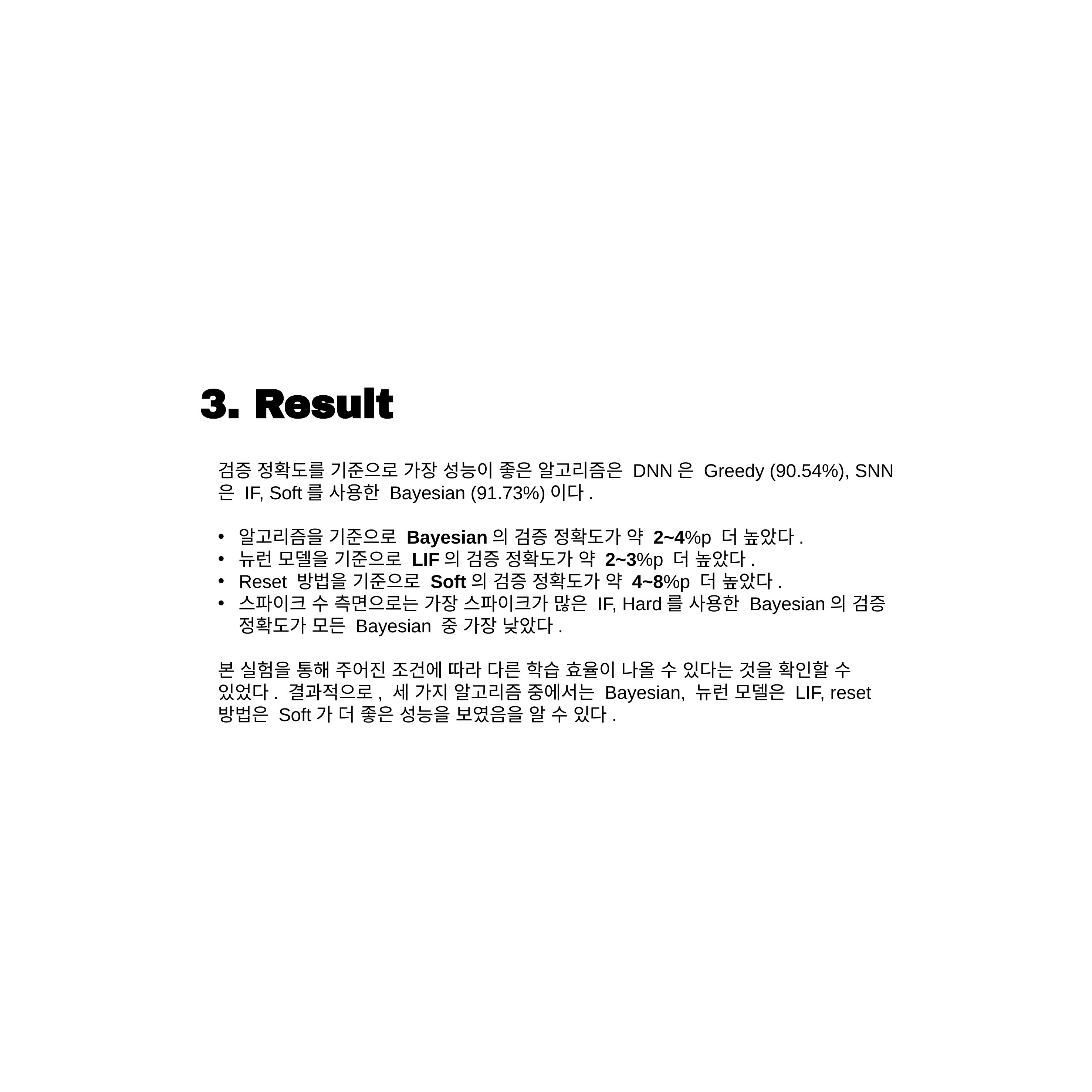

3. Result
검증 정확도를 기준으로 가장 성능이 좋은 알고리즘은 DNN은 Greedy (90.54%), SNN은 IF, Soft를 사용한 Bayesian (91.73%)이다.

알고리즘을 기준으로 Bayesian의 검증 정확도가 약 2~4%p 더 높았다.
뉴런 모델을 기준으로 LIF의 검증 정확도가 약 2~3%p 더 높았다.
Reset 방법을 기준으로 Soft의 검증 정확도가 약 4~8%p 더 높았다.
스파이크 수 측면으로는 가장 스파이크가 많은 IF, Hard를 사용한 Bayesian의 검증 정확도가 모든 Bayesian 중 가장 낮았다.

본 실험을 통해 주어진 조건에 따라 다른 학습 효율이 나올 수 있다는 것을 확인할 수 있었다. 결과적으로, 세 가지 알고리즘 중에서는 Bayesian, 뉴런 모델은 LIF, reset 방법은 Soft가 더 좋은 성능을 보였음을 알 수 있다.